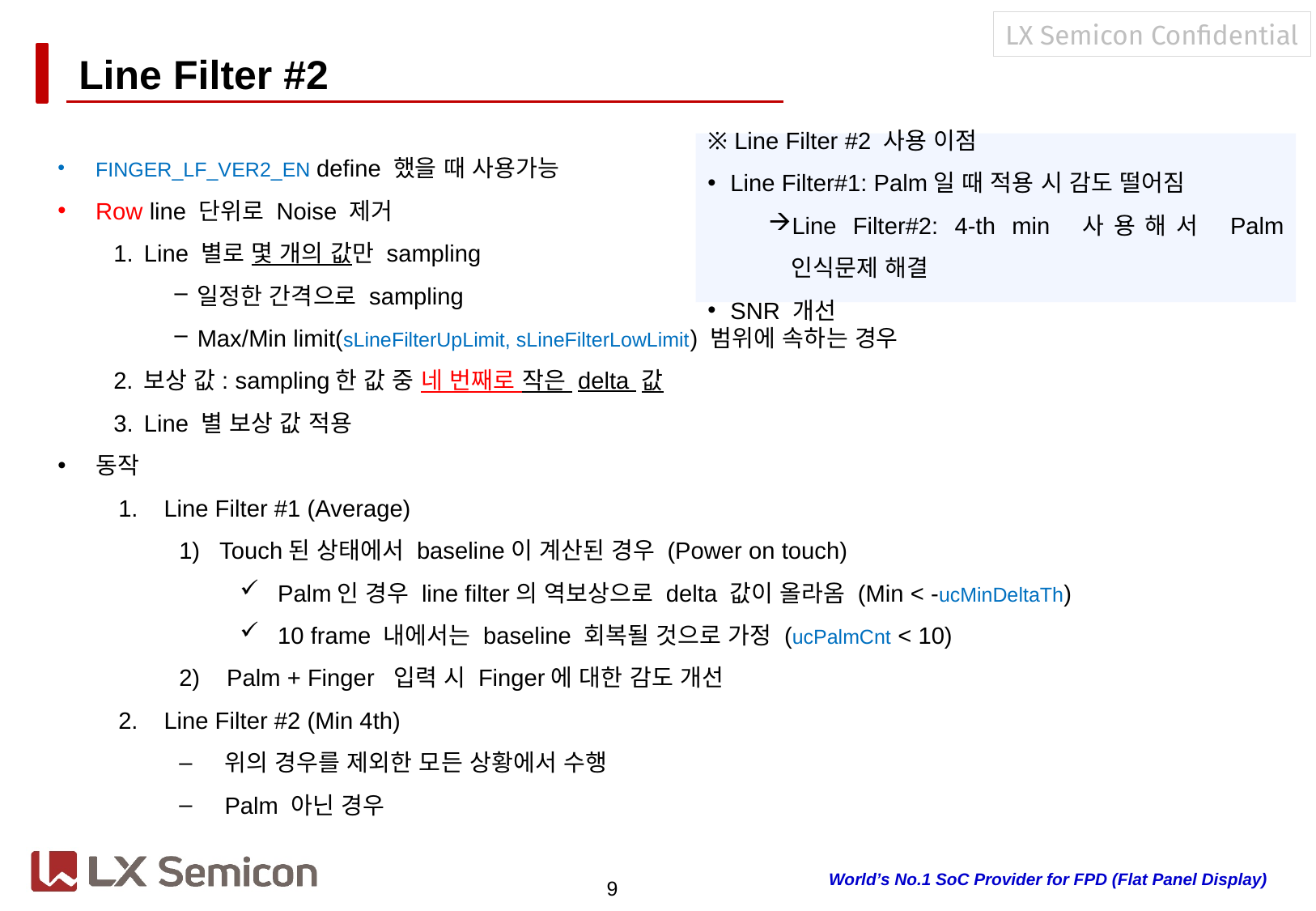

# Line Filter #2
FINGER_LF_VER2_EN define 했을 때 사용가능
Row line 단위로 Noise 제거
Line 별로 몇 개의 값만 sampling
일정한 간격으로 sampling
Max/Min limit(sLineFilterUpLimit, sLineFilterLowLimit) 범위에 속하는 경우
보상 값: sampling한 값 중 네 번째로 작은 delta 값
Line 별 보상 값 적용
동작
Line Filter #1 (Average)
1)   Touch된 상태에서 baseline이 계산된 경우 (Power on touch)
Palm인 경우 line filter의 역보상으로 delta 값이 올라옴 (Min < -ucMinDeltaTh)
10 frame 내에서는 baseline 회복될 것으로 가정 (ucPalmCnt < 10)
2)    Palm + Finger  입력 시 Finger에 대한 감도 개선
Line Filter #2 (Min 4th)
위의 경우를 제외한 모든 상황에서 수행
Palm 아닌 경우

※ Line Filter #2 사용 이점
Line Filter#1: Palm일 때 적용 시 감도 떨어짐
Line Filter#2: 4-th min 사용해서 Palm 인식문제 해결
SNR 개선